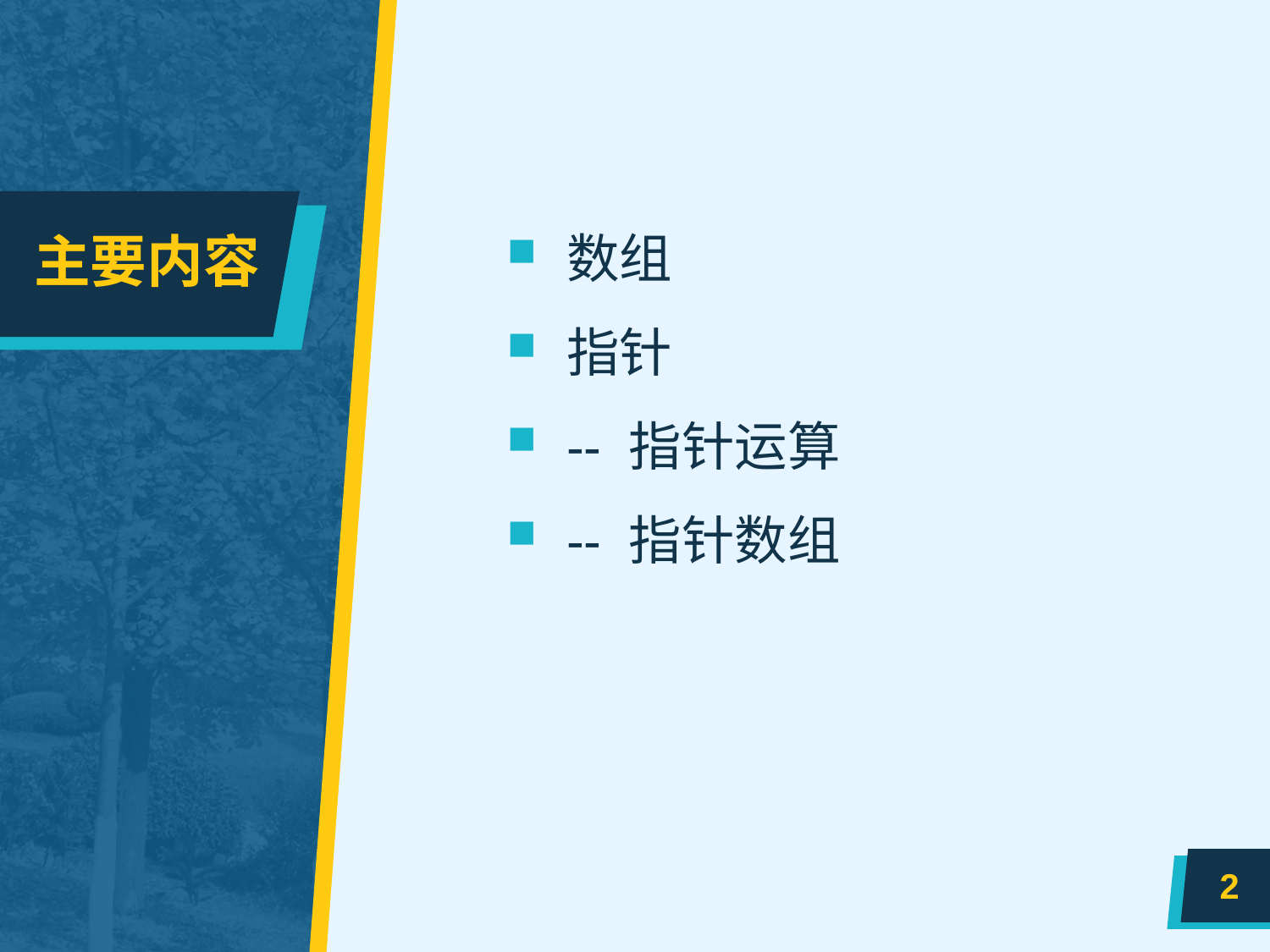

# 主要内容
数组
指针
-- 指针运算
-- 指针数组
2